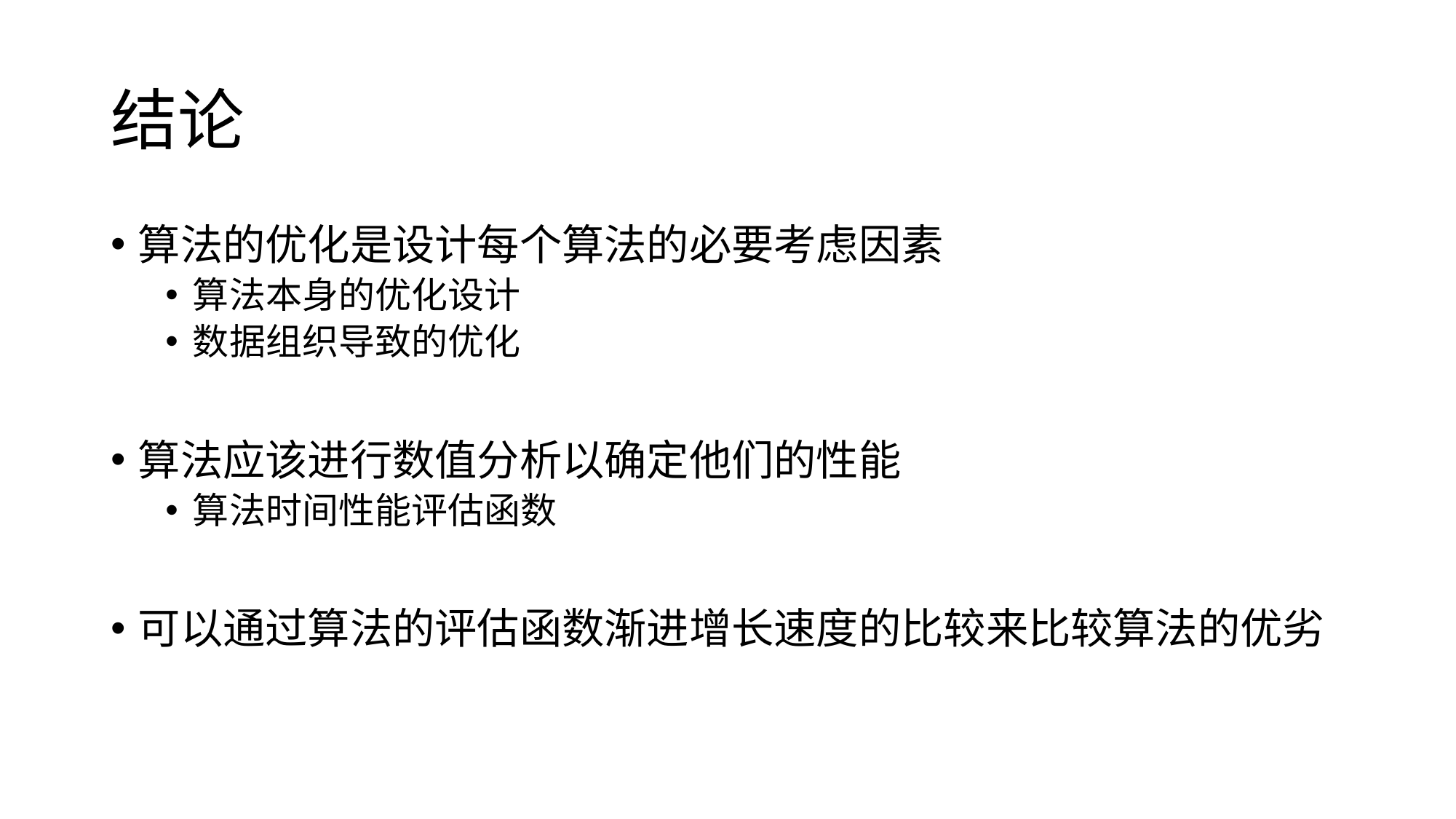

# 结论
算法的优化是设计每个算法的必要考虑因素
算法本身的优化设计
数据组织导致的优化

算法应该进行数值分析以确定他们的性能
算法时间性能评估函数

可以通过算法的评估函数渐进增长速度的比较来比较算法的优劣